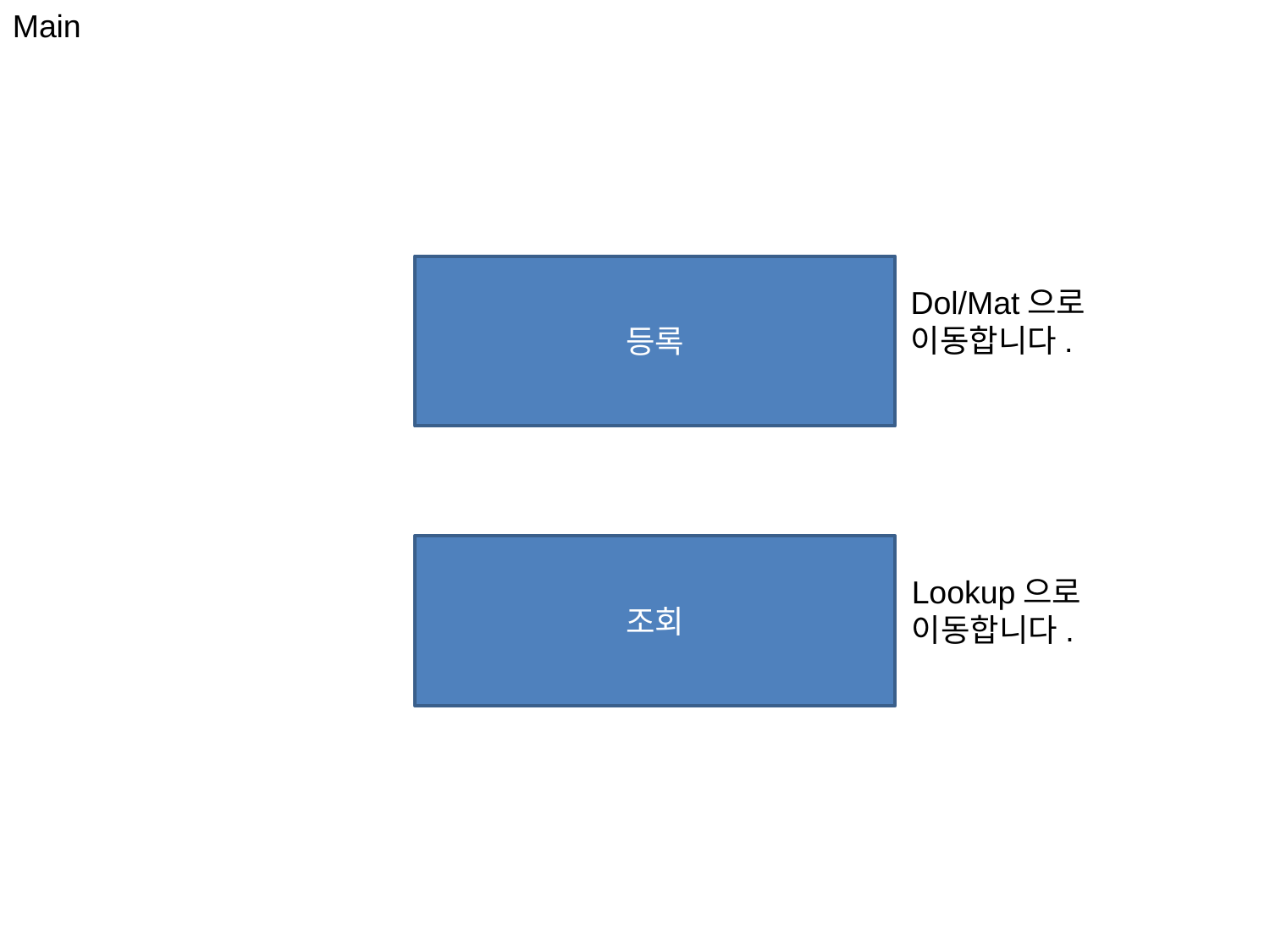

Main

등록
Dol/Mat으로 이동합니다.

조회
Lookup으로 이동합니다.